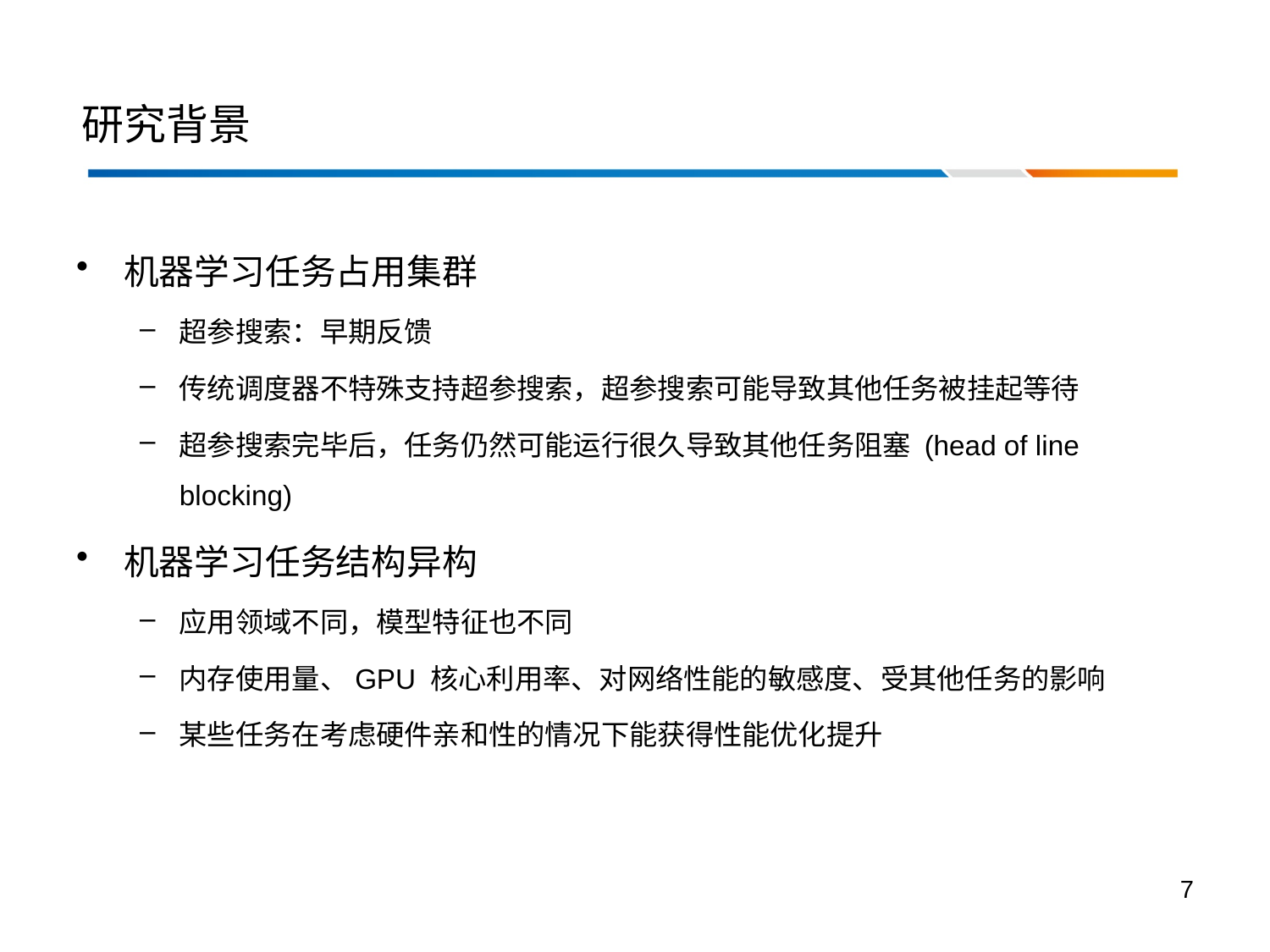

# 研究背景
机器学习任务占用集群
超参搜索：早期反馈
传统调度器不特殊支持超参搜索，超参搜索可能导致其他任务被挂起等待
超参搜索完毕后，任务仍然可能运行很久导致其他任务阻塞 (head of line blocking)
机器学习任务结构异构
应用领域不同，模型特征也不同
内存使用量、GPU 核心利用率、对网络性能的敏感度、受其他任务的影响
某些任务在考虑硬件亲和性的情况下能获得性能优化提升
7